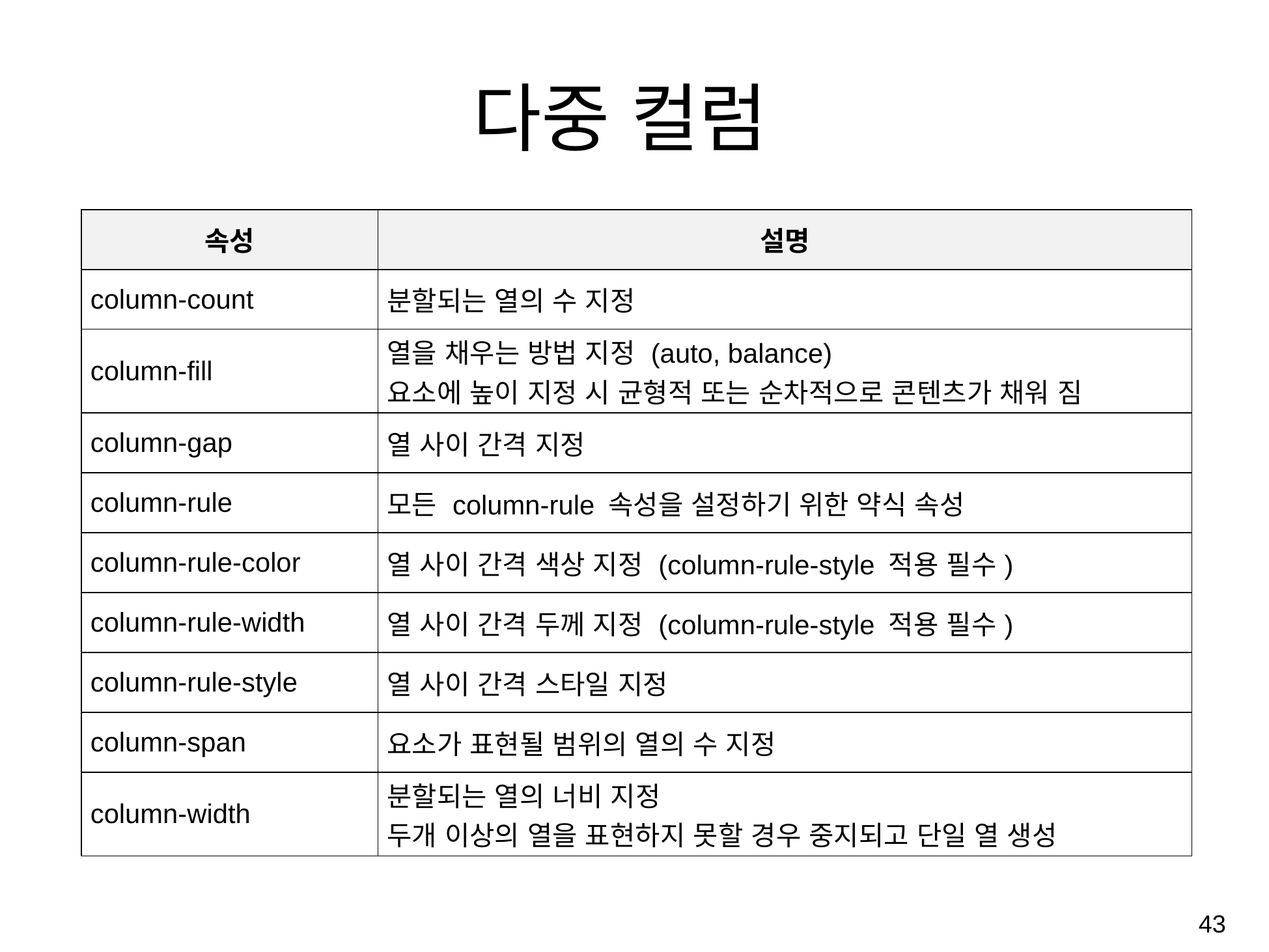

# 다중 컬럼
| 속성 | 설명 |
| --- | --- |
| column-count | 분할되는 열의 수 지정 |
| column-fill | 열을 채우는 방법 지정 (auto, balance) 요소에 높이 지정 시 균형적 또는 순차적으로 콘텐츠가 채워 짐 |
| column-gap | 열 사이 간격 지정 |
| column-rule | 모든 column-rule 속성을 설정하기 위한 약식 속성 |
| column-rule-color | 열 사이 간격 색상 지정 (column-rule-style 적용 필수) |
| column-rule-width | 열 사이 간격 두께 지정 (column-rule-style 적용 필수) |
| column-rule-style | 열 사이 간격 스타일 지정 |
| column-span | 요소가 표현될 범위의 열의 수 지정 |
| column-width | 분할되는 열의 너비 지정 두개 이상의 열을 표현하지 못할 경우 중지되고 단일 열 생성 |
43